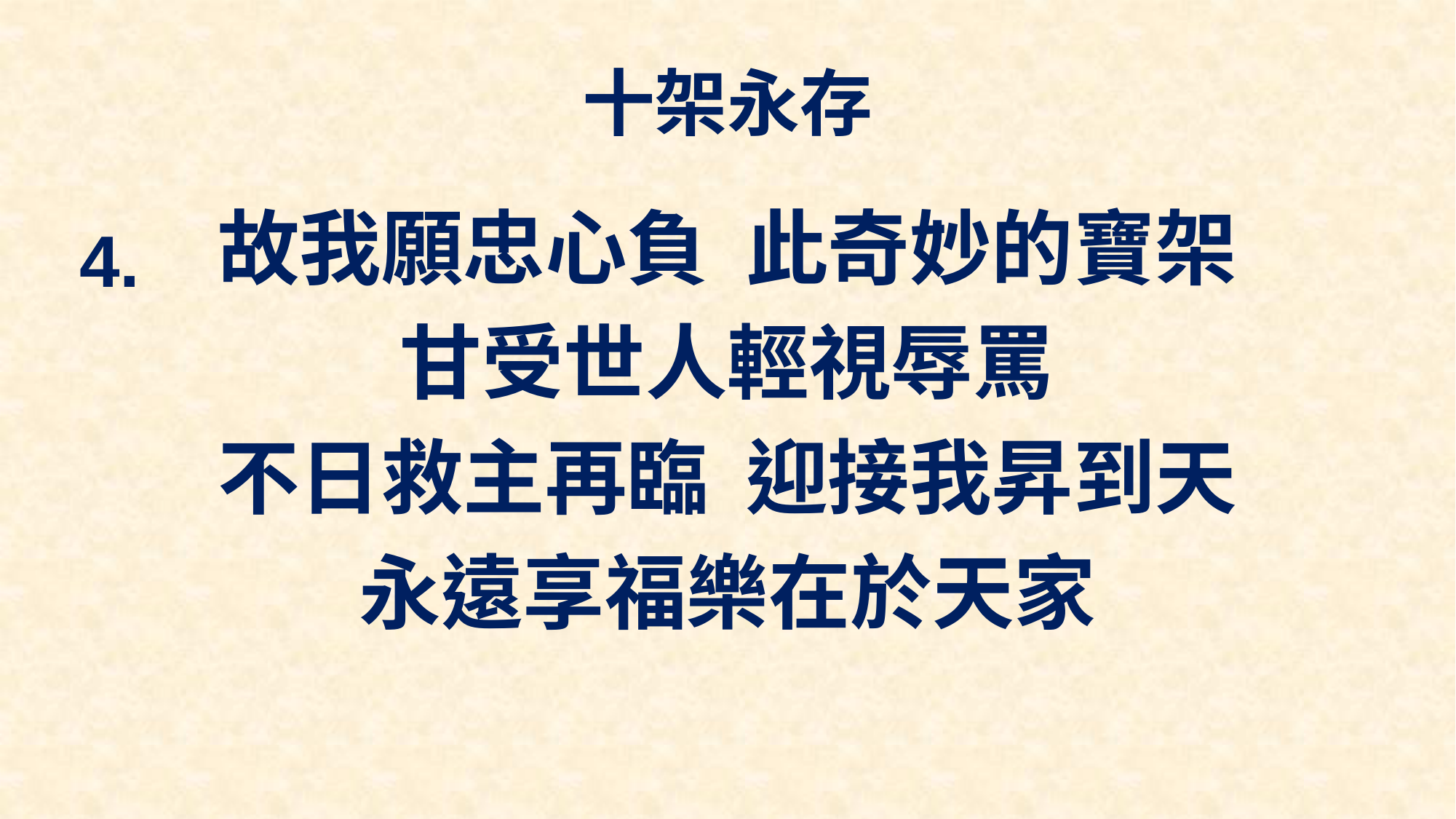

# 十架永存
故我願忠心負  此奇妙的寶架
甘受世人輕視辱罵
不日救主再臨  迎接我昇到天
永遠享福樂在於天家
4.